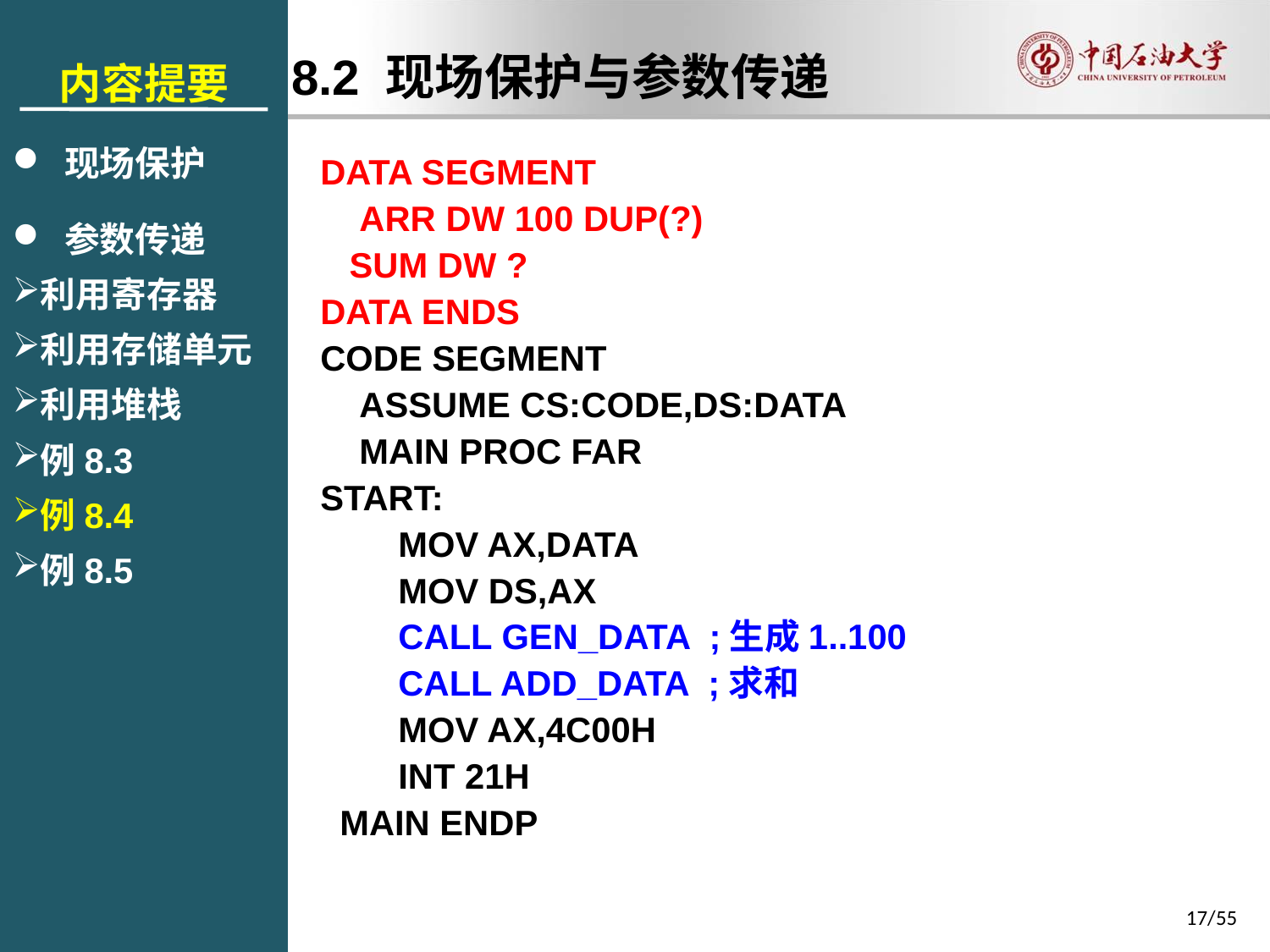

内容提要
 现场保护
 参数传递
利用寄存器
利用存储单元
利用堆栈
例8.3
例8.4
例8.5
8.2 现场保护与参数传递
DATA SEGMENT
    ARR DW 100 DUP(?)
   SUM DW ?
DATA ENDS
CODE SEGMENT
    ASSUME CS:CODE,DS:DATA
    MAIN PROC FAR
START:
        MOV AX,DATA
        MOV DS,AX
        CALL GEN_DATA  ;生成1..100
        CALL ADD_DATA  ;求和
        MOV AX,4C00H
        INT 21H
  MAIN ENDP
17/55